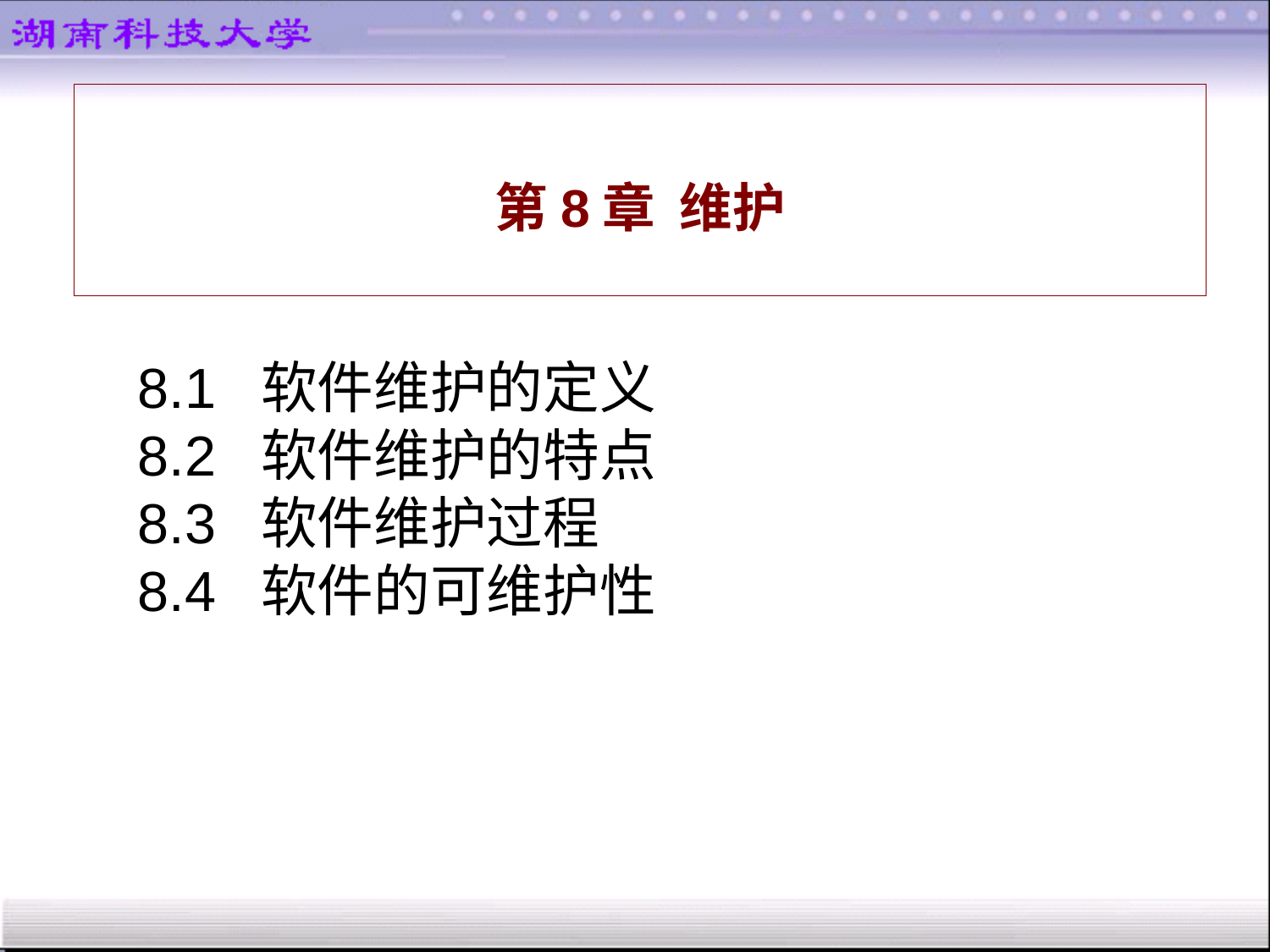

# 第8章  维护
8.1  软件维护的定义
8.2  软件维护的特点
8.3  软件维护过程
8.4  软件的可维护性